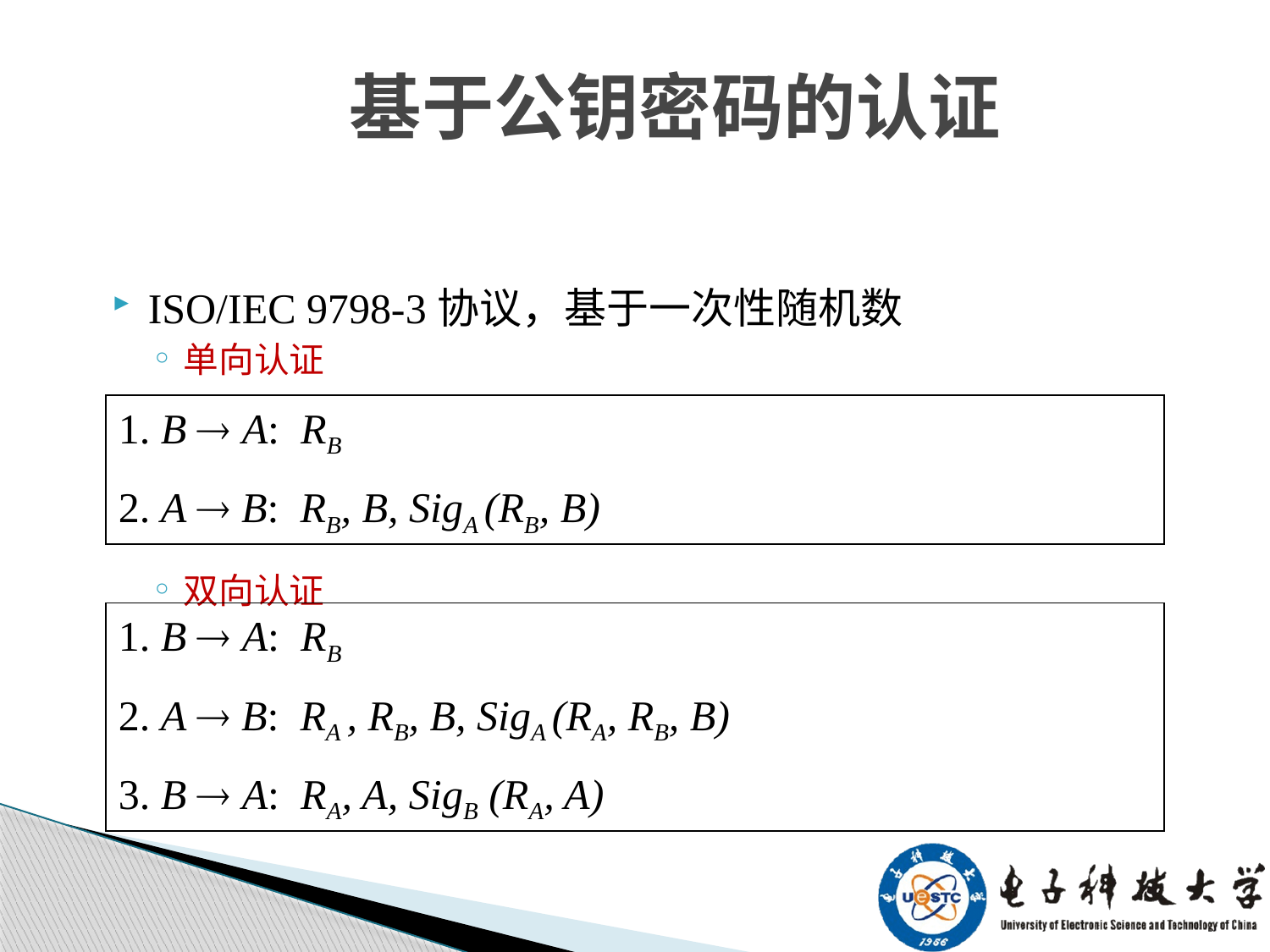

193
# 基于公钥密码的认证
ISO/IEC 9798-3协议，基于一次性随机数
单向认证

双向认证

1. B → A:  RB
2. A → B:  RB, B, SigA (RB, B)
1. B → A:  RB
2. A → B:  RA , RB, B, SigA (RA, RB, B)
3. B → A:  RA, A, SigB (RA, A)